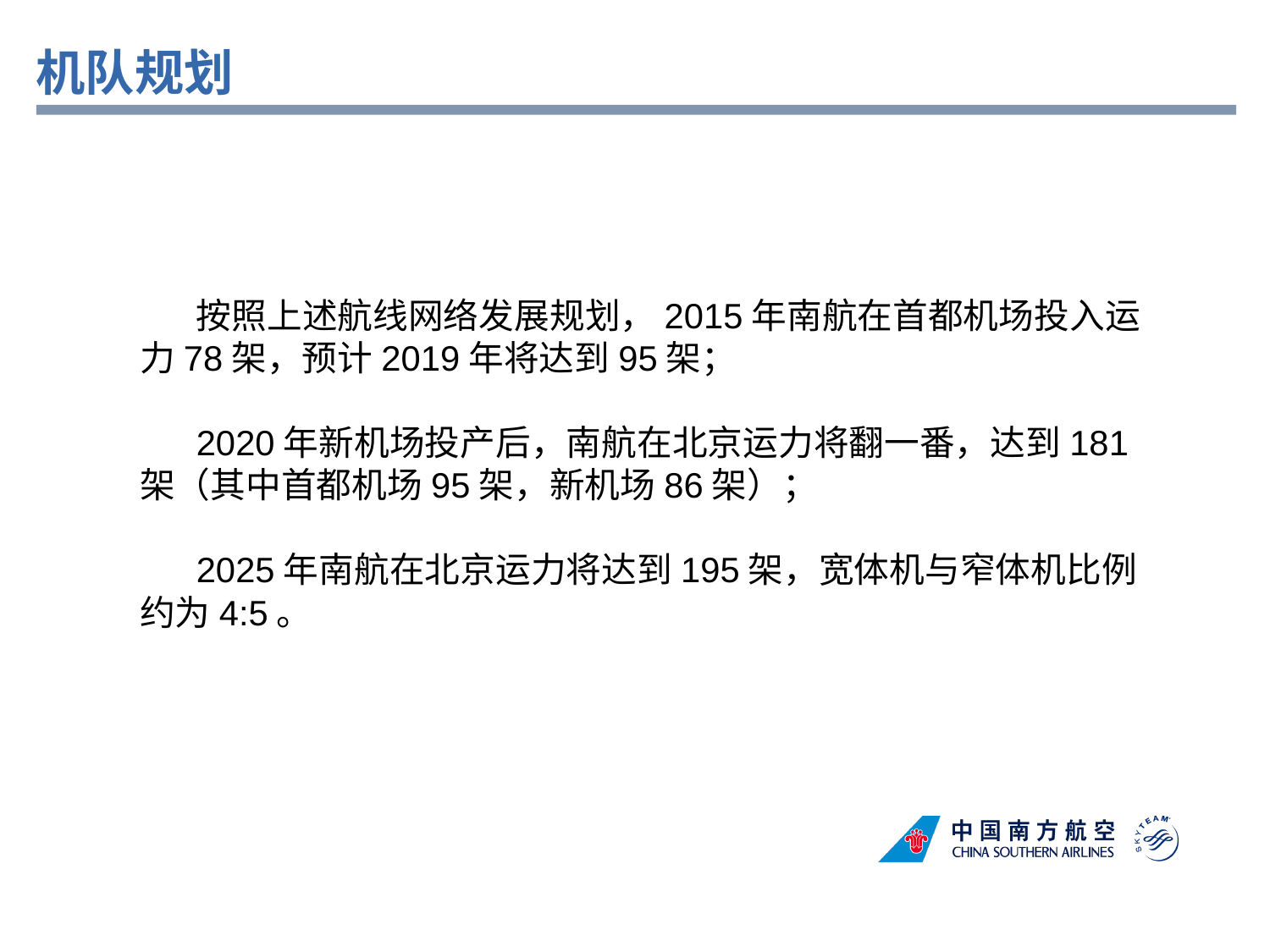

机队规划

按照上述航线网络发展规划，2015年南航在首都机场投入运力78架，预计2019年将达到95架；

2020年新机场投产后，南航在北京运力将翻一番，达到181架（其中首都机场95架，新机场86架）；

2025年南航在北京运力将达到195架，宽体机与窄体机比例约为4:5。